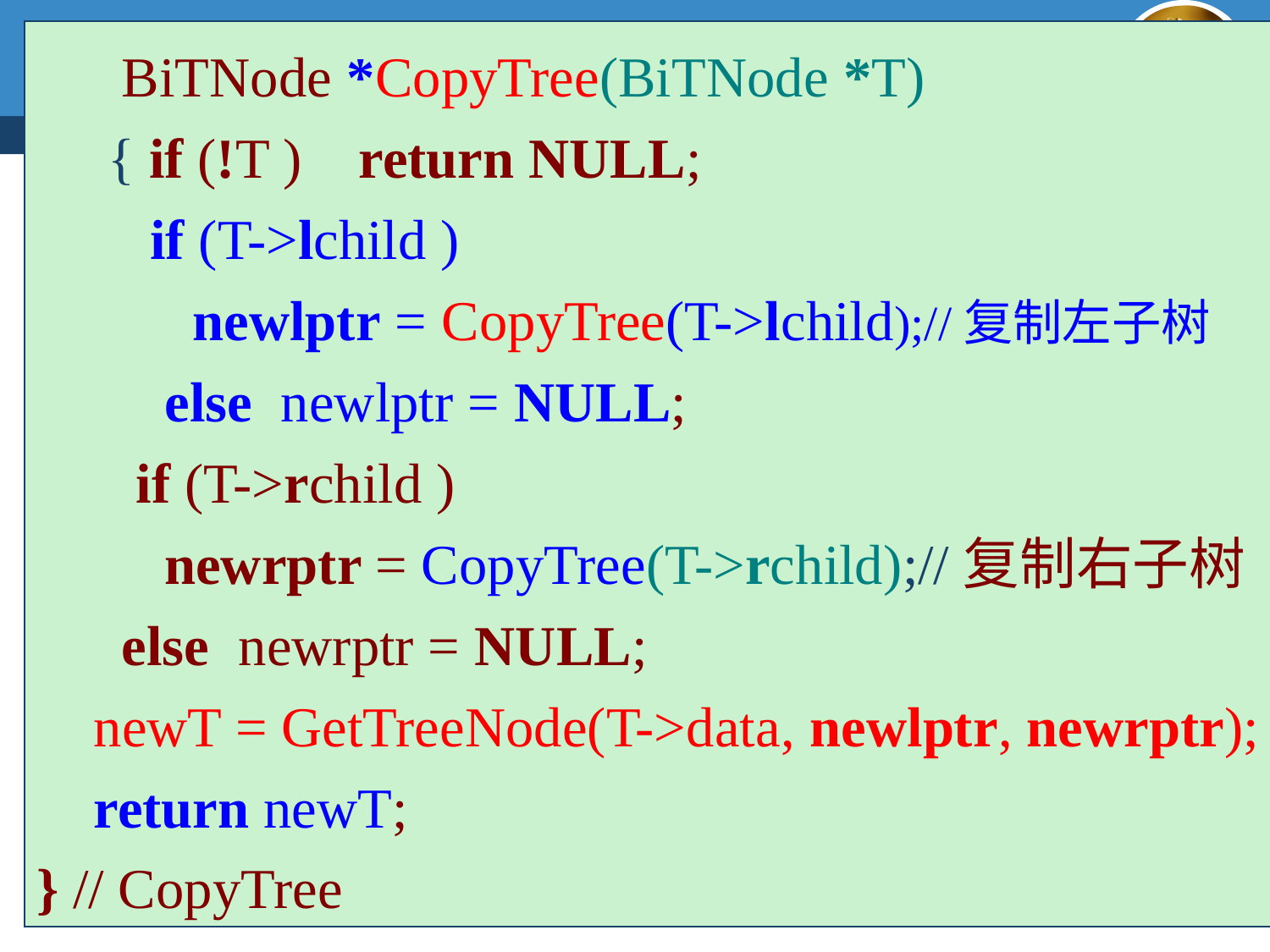

BiTNode *CopyTree(BiTNode *T)
     { if (!T )    return NULL;
        if (T->lchild )
           newlptr = CopyTree(T->lchild);//复制左子树
         else  newlptr = NULL;
       if (T->rchild )
         newrptr = CopyTree(T->rchild);//复制右子树
      else  newrptr = NULL;
    newT = GetTreeNode(T->data, newlptr, newrptr);
    return newT;
} // CopyTree